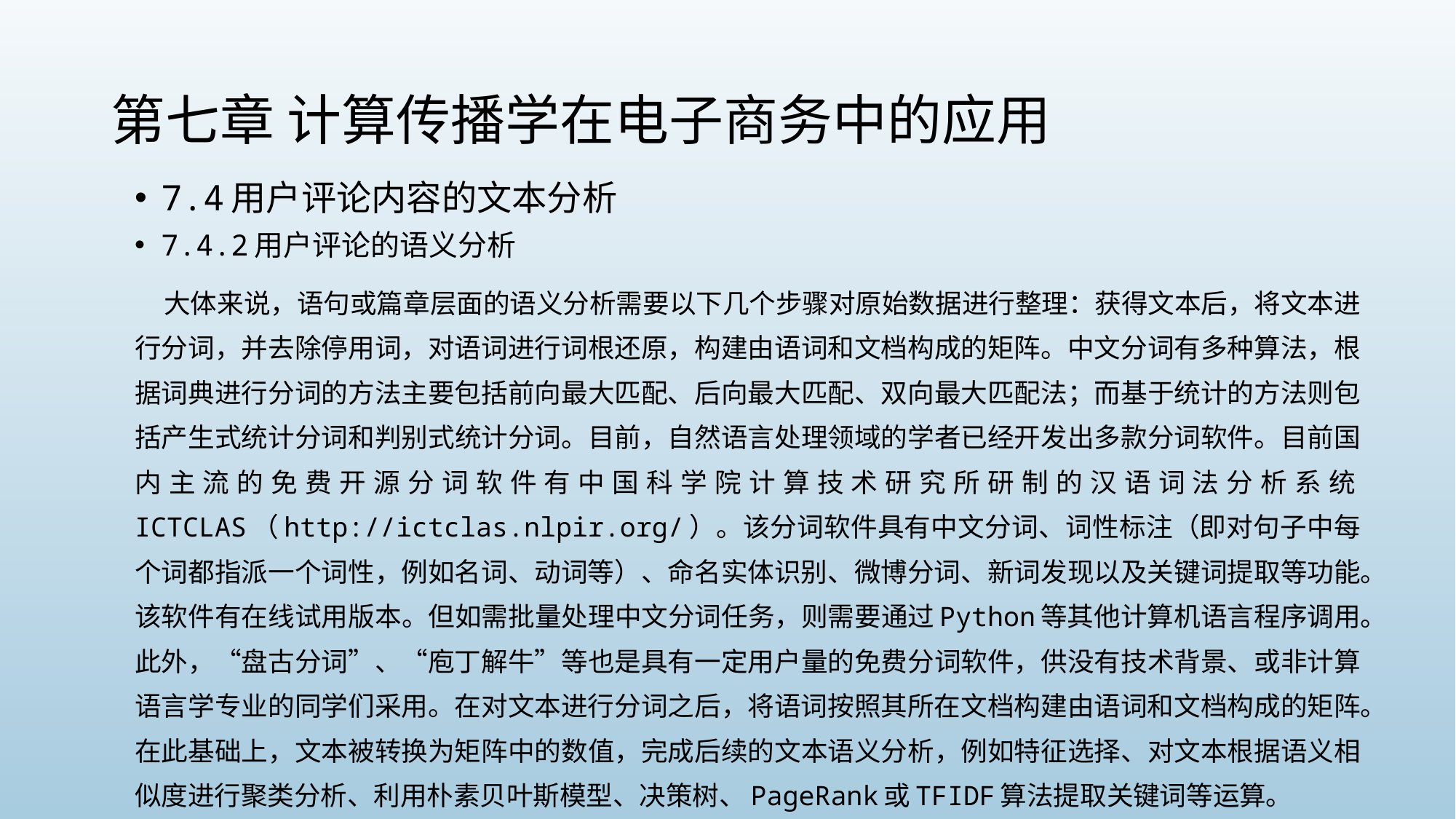

# 第七章 计算传播学在电子商务中的应用
7.4用户评论内容的文本分析
7.4.2用户评论的语义分析
    大体来说，语句或篇章层面的语义分析需要以下几个步骤对原始数据进行整理：获得文本后，将文本进行分词，并去除停用词，对语词进行词根还原，构建由语词和文档构成的矩阵。中文分词有多种算法，根据词典进行分词的方法主要包括前向最大匹配、后向最大匹配、双向最大匹配法；而基于统计的方法则包括产生式统计分词和判别式统计分词。目前，自然语言处理领域的学者已经开发出多款分词软件。目前国内主流的免费开源分词软件有中国科学院计算技术研究所研制的汉语词法分析系统ICTCLAS（http://ictclas.nlpir.org/）。该分词软件具有中文分词、词性标注（即对句子中每个词都指派一个词性，例如名词、动词等）、命名实体识别、微博分词、新词发现以及关键词提取等功能。该软件有在线试用版本。但如需批量处理中文分词任务，则需要通过Python等其他计算机语言程序调用。此外，“盘古分词”、“庖丁解牛”等也是具有一定用户量的免费分词软件，供没有技术背景、或非计算语言学专业的同学们采用。在对文本进行分词之后，将语词按照其所在文档构建由语词和文档构成的矩阵。在此基础上，文本被转换为矩阵中的数值，完成后续的文本语义分析，例如特征选择、对文本根据语义相似度进行聚类分析、利用朴素贝叶斯模型、决策树、PageRank或TFIDF算法提取关键词等运算。